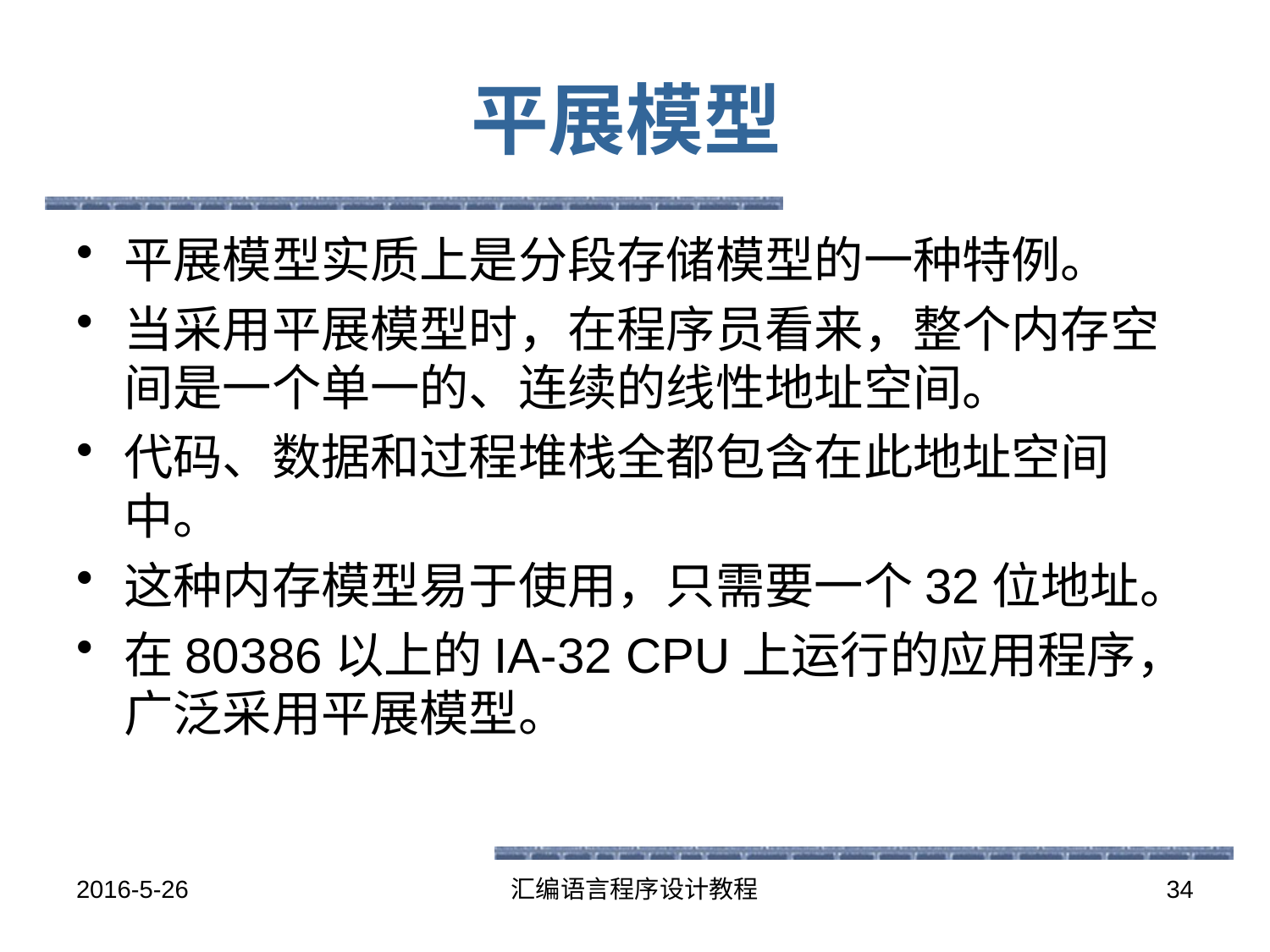

# 平展模型
平展模型实质上是分段存储模型的一种特例。
当采用平展模型时，在程序员看来，整个内存空间是一个单一的、连续的线性地址空间。
代码、数据和过程堆栈全都包含在此地址空间中。
这种内存模型易于使用，只需要一个32位地址。
在80386以上的IA-32 CPU上运行的应用程序，广泛采用平展模型。
2016-5-26
汇编语言程序设计教程
34